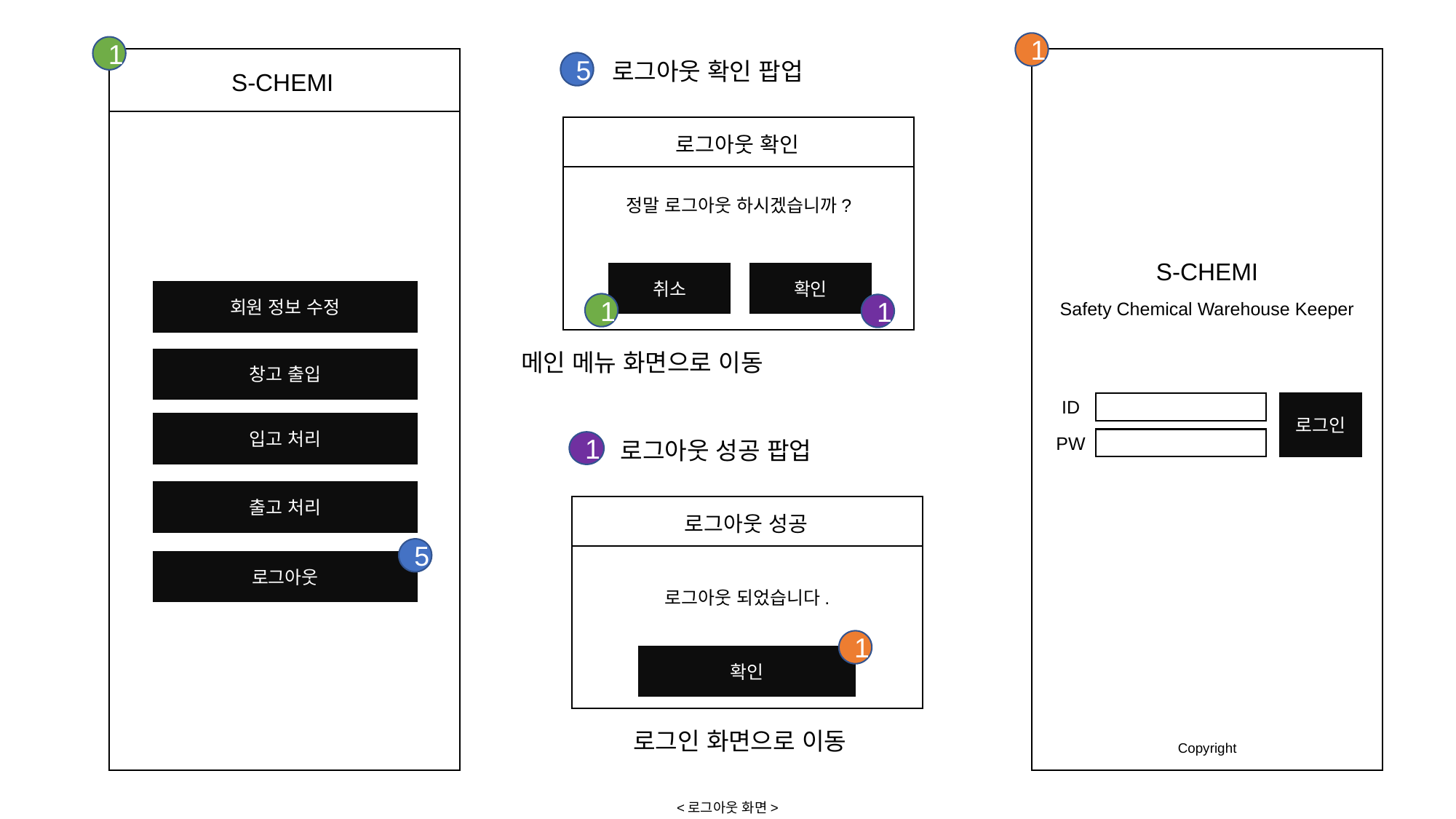

1
1

로그아웃 확인 팝업
5
S-CHEMI

로그아웃 확인
정말 로그아웃 하시겠습니까?
S-CHEMI
취소
확인
회원 정보 수정
Safety Chemical Warehouse Keeper
1
1
메인 메뉴 화면으로 이동
창고 출입
ID

로그인
입고 처리
PW

로그아웃 성공 팝업
1
출고 처리

로그아웃 성공
5
로그아웃
로그아웃 되었습니다.
1
확인
로그인 화면으로 이동
Copyright
<로그아웃 화면>